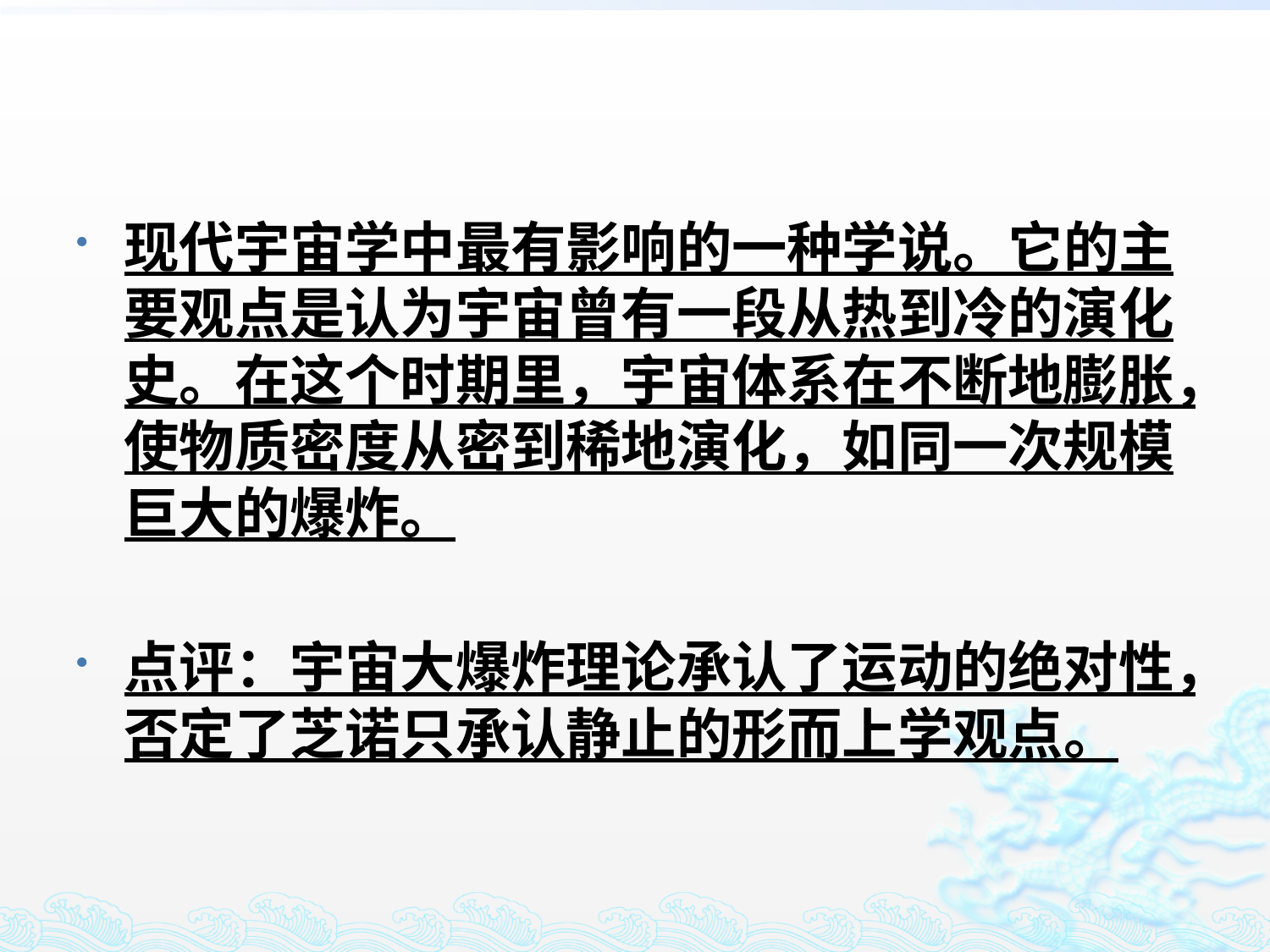

现代宇宙学中最有影响的一种学说。它的主要观点是认为宇宙曾有一段从热到冷的演化史。在这个时期里，宇宙体系在不断地膨胀，使物质密度从密到稀地演化，如同一次规模巨大的爆炸。

点评：宇宙大爆炸理论承认了运动的绝对性，否定了芝诺只承认静止的形而上学观点。